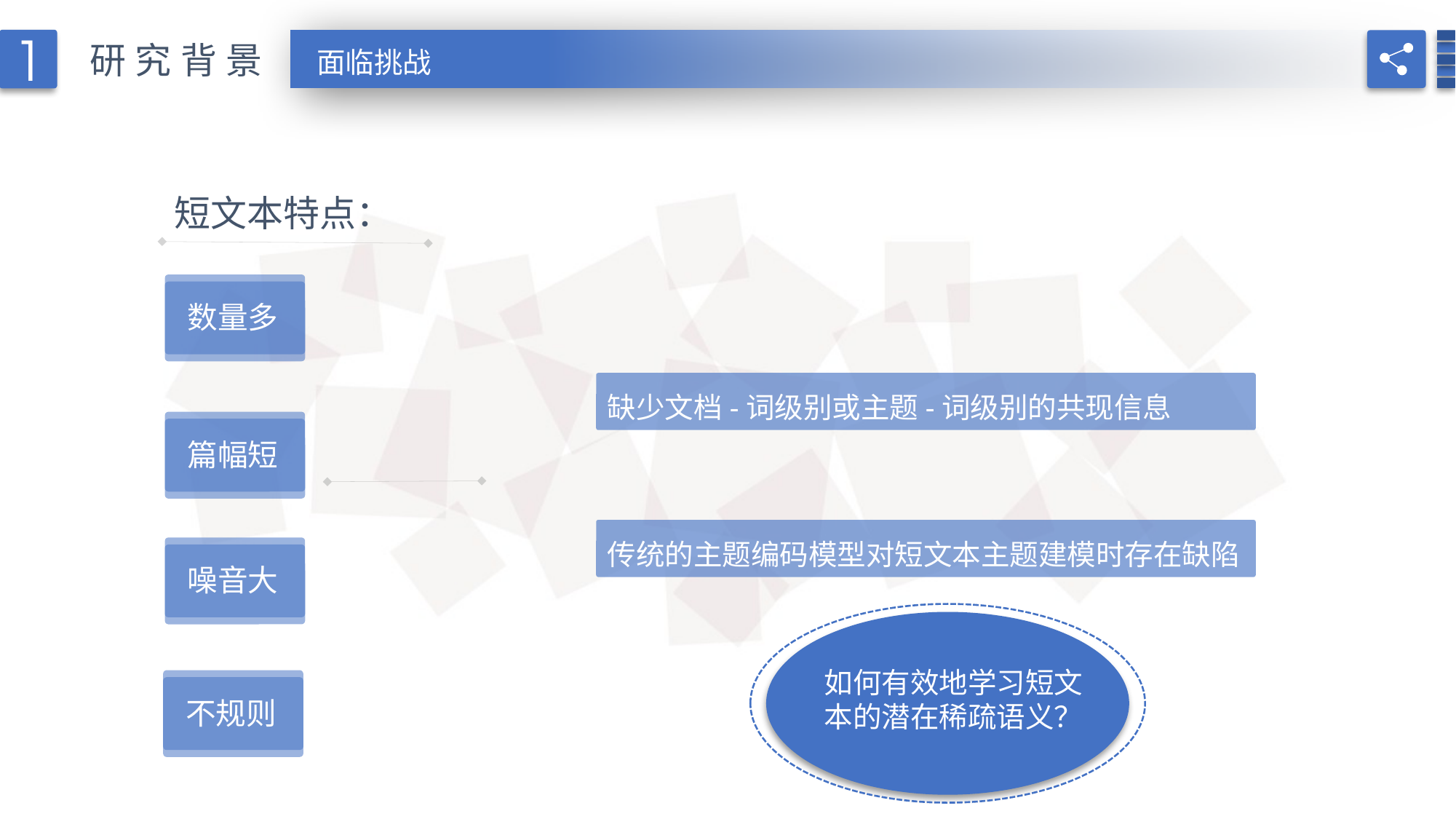

1

研究背景
面临挑战
短文本特点：

数量多
缺少文档-词级别或主题-词级别的共现信息

篇幅短
传统的主题编码模型对短文本主题建模时存在缺陷

噪音大

如何有效地学习短文本的潜在稀疏语义？

不规则